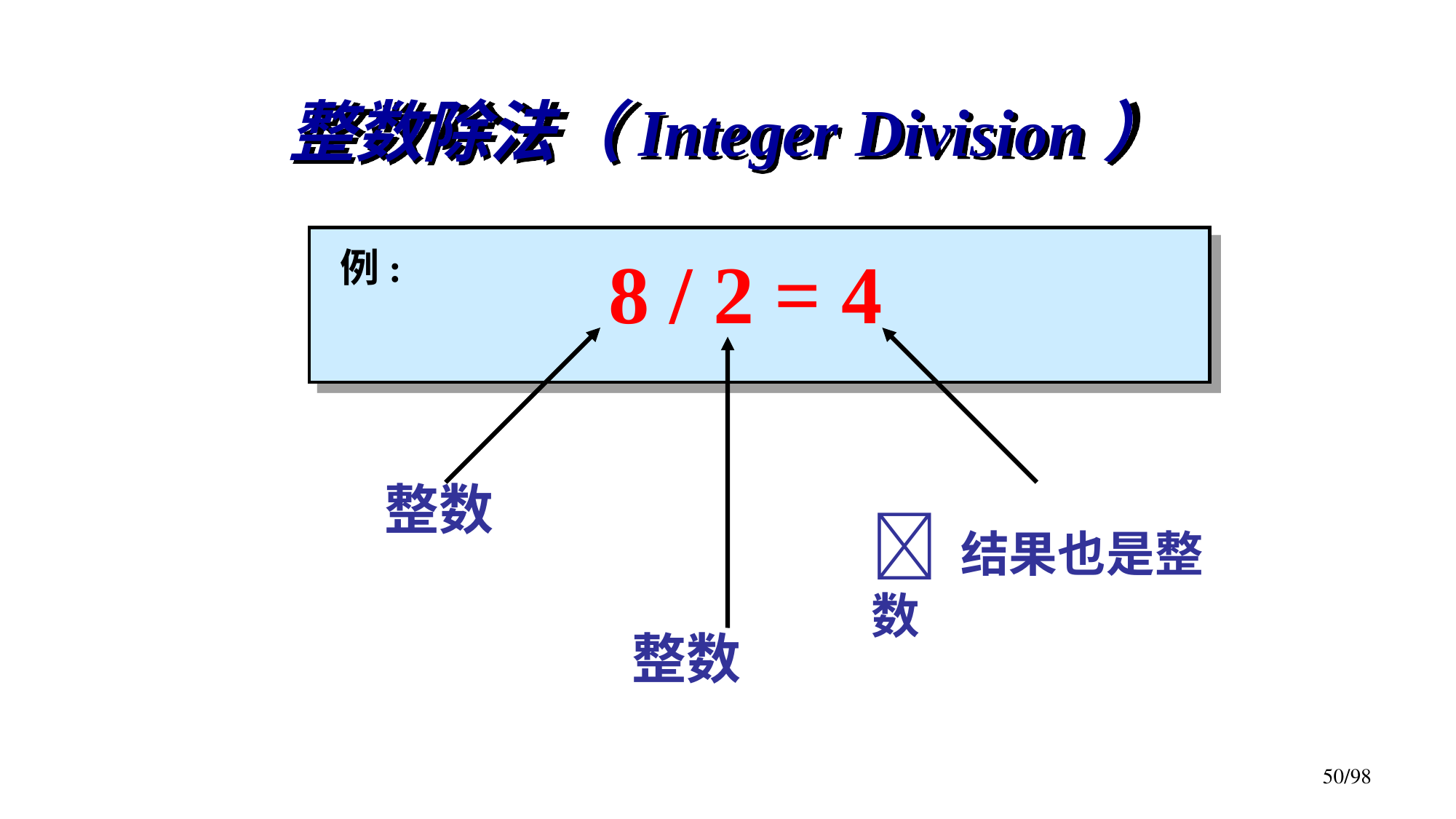

# 整数除法（Integer Division）
例:

8 / 2 = 4

整数

∴ 结果也是整数

整数